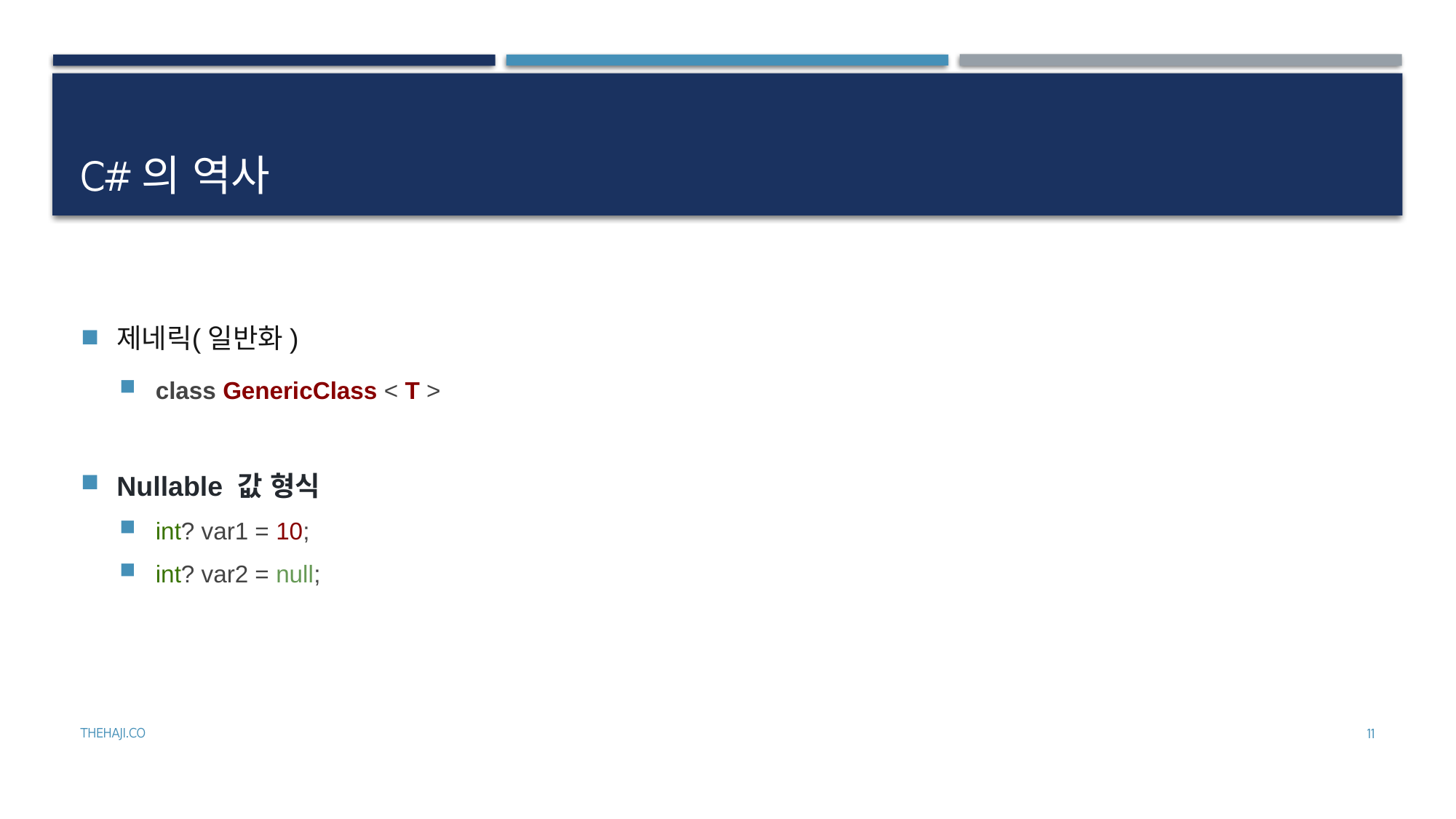

# C#의 역사
제네릭(일반화)
class GenericClass < T >

Nullable 값 형식
int? var1 = 10;
int? var2 = null;
thehaji.co
11